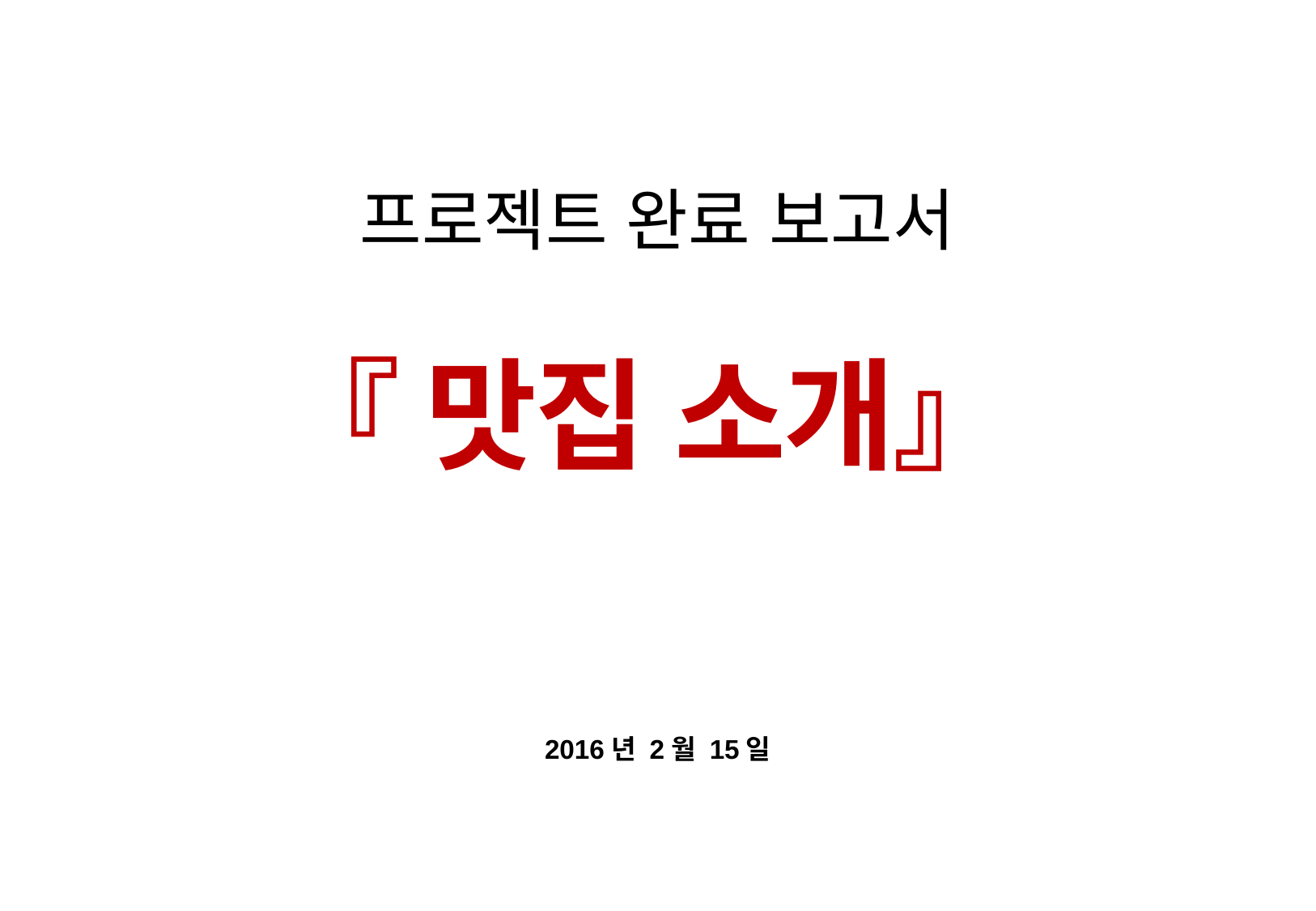

프로젝트 완료 보고서
『 맛집 소개』

2016년 2월 15일